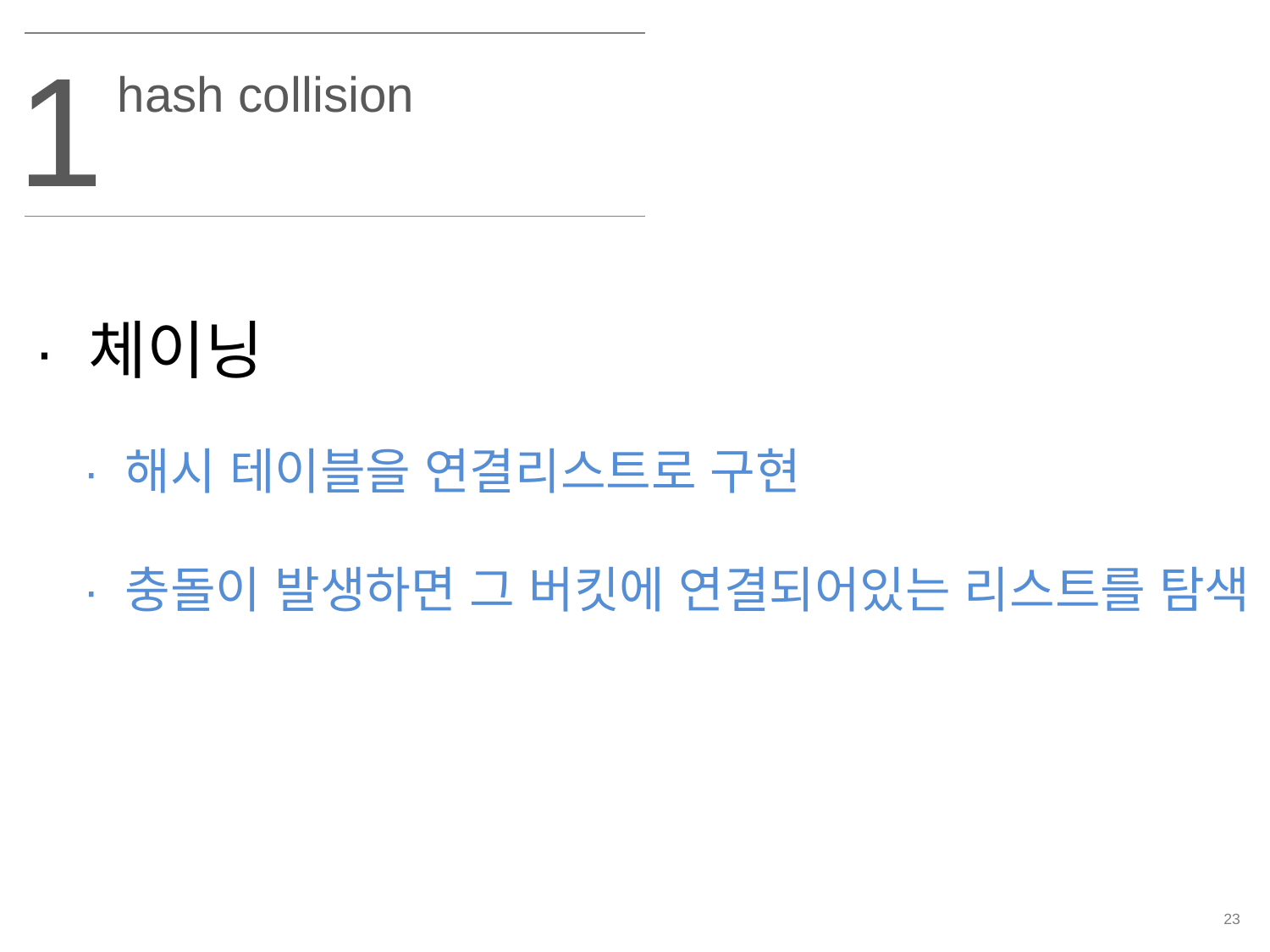

1
hash collision
· 체이닝
· 해시 테이블을 연결리스트로 구현

· 충돌이 발생하면 그 버킷에 연결되어있는 리스트를 탐색